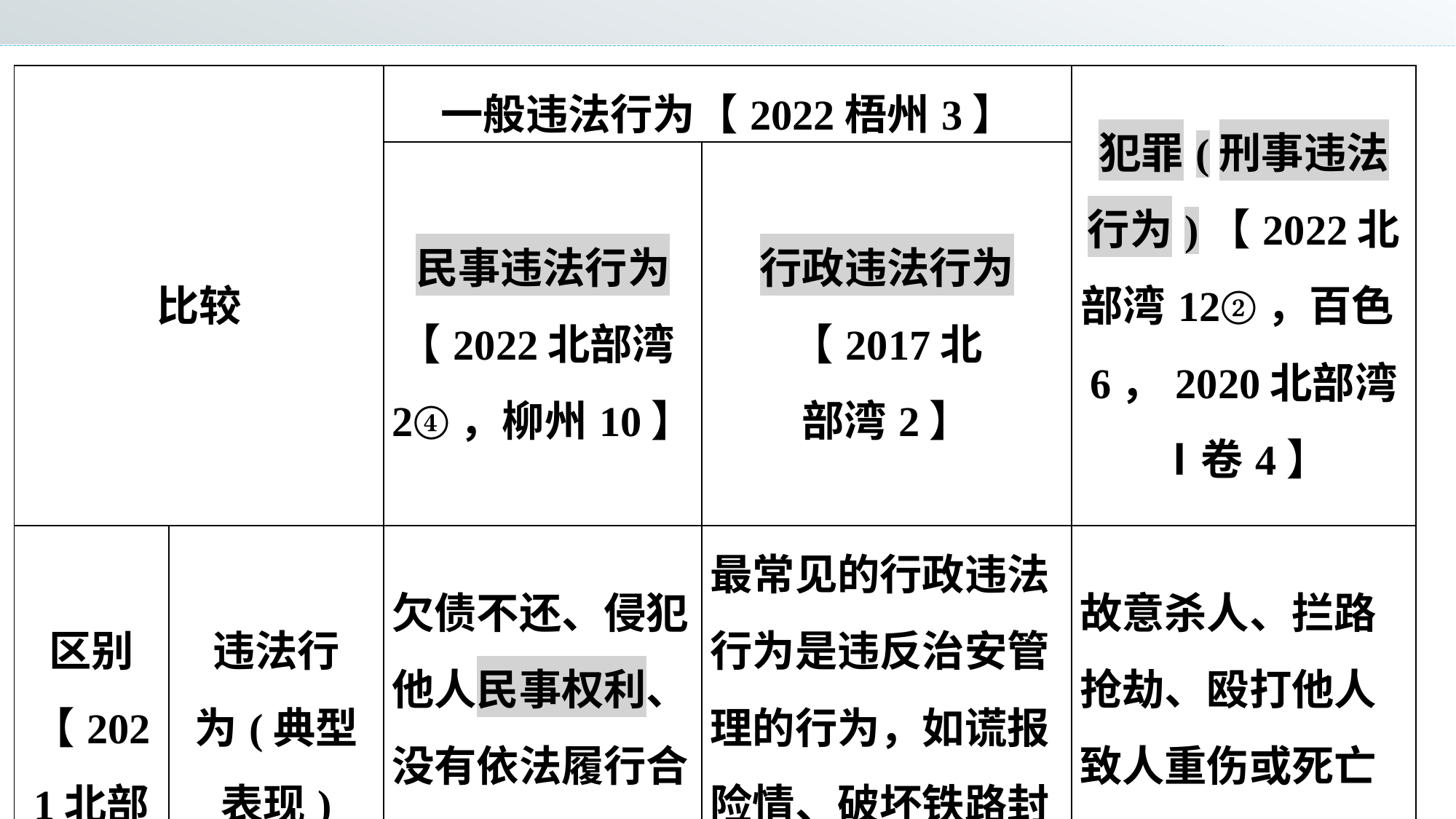

| 比较 |  | 一般违法行为【2022梧州3】 |  | 犯罪(刑事违法行为)【2022北部湾12②，百色6，2020北部湾Ⅰ卷4】 |
| --- | --- | --- | --- | --- |
|  |  | 民事违法行为【2022北部湾2④，柳州10】 | 行政违法行为【2017北 部湾2】 |  |
| 区别【2021北部湾5C】 | 违法行 为(典型 表现) | 欠债不还、侵犯他人民事权利、没有依法履行合同义务等 | 最常见的行政违法行为是违反治安管理的行为，如谎报险情、破坏铁路封闭网、殴打他人等 | 故意杀人、拦路抢劫、殴打他人致人重伤或死亡等 |
|  | 社会危 害性 | 相对轻微 |  | 最严重 |